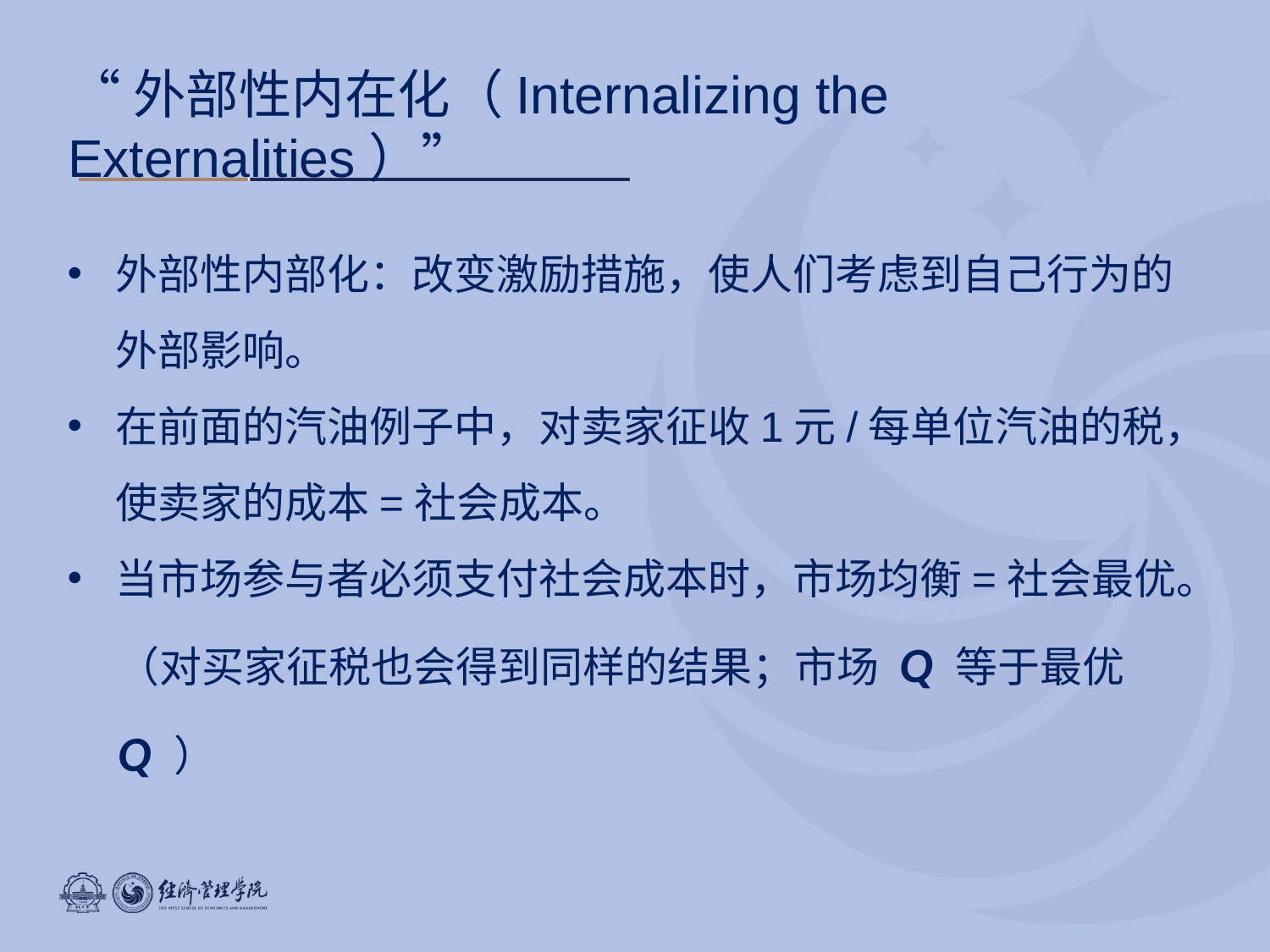

# “外部性内在化（Internalizing the Externalities）”
外部性内部化：改变激励措施，使人们考虑到自己行为的外部影响。
在前面的汽油例子中，对卖家征收1元/每单位汽油的税，使卖家的成本=社会成本。
当市场参与者必须支付社会成本时，市场均衡=社会最优。
（对买家征税也会得到同样的结果；市场 Q 等于最优 Q ）